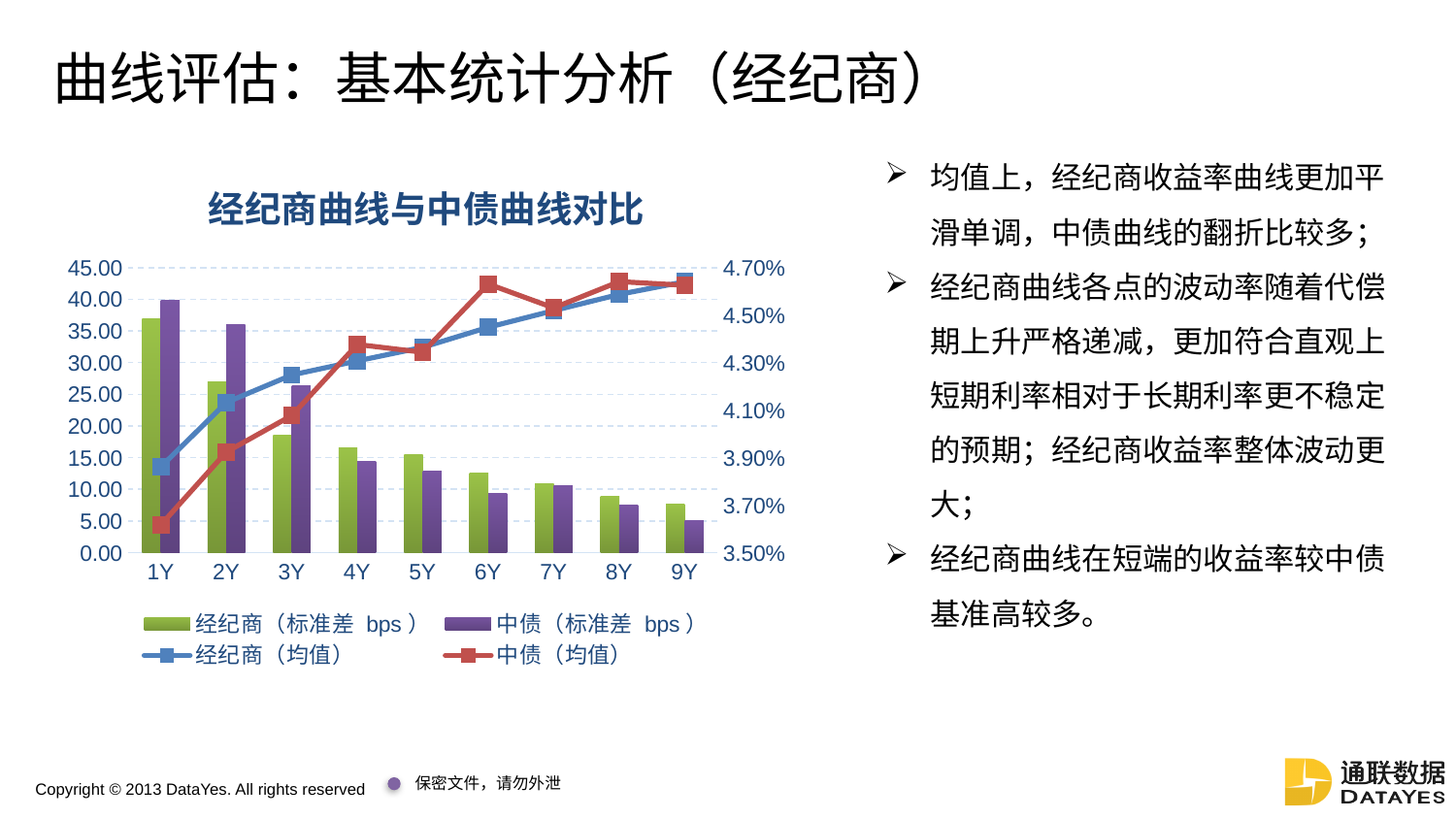

# 曲线评估：基本统计分析（经纪商）
均值上，经纪商收益率曲线更加平滑单调，中债曲线的翻折比较多；
经纪商曲线各点的波动率随着代偿期上升严格递减，更加符合直观上短期利率相对于长期利率更不稳定的预期；经纪商收益率整体波动更大；
经纪商曲线在短端的收益率较中债基准高较多。

### Chart: 经纪商曲线与中债曲线对比

| Category |  |  |  |  |
|---|---|---|---|---|
| 1Y | 36.9251327695378 | 39.88580995932151 | 0.03861293376281363 | 0.03616883333333332 |
| 2Y | 26.98172650843557 | 36.00064158378908 | 0.041320947978352326 | 0.039235333333333344 |
| 3Y | 18.564736467149693 | 26.40651503154308 | 0.04248033213563618 | 0.040773000000000004 |
| 4Y | 16.592862034627732 | 14.363880304016647 | 0.04307310432925553 | 0.04376484722222221 |
| 5Y | 15.539949350717734 | 12.91491923663825 | 0.04364526222434459 | 0.043435499999999995 |
| 6Y | 12.568157117396677 | 9.280241239813531 | 0.04448664601683236 | 0.04630905555555556 |
| 7Y | 10.907355070733939 | 10.606784516420504 | 0.04518939261456471 | 0.045303 |
| 8Y | 8.812620735236669 | 7.472862197655887 | 0.04587325763664065 | 0.0464104861111111 |
| 9Y | 7.722937186588546 | 5.076276658871118 | 0.046405529749254486 | 0.04625474305555556 |